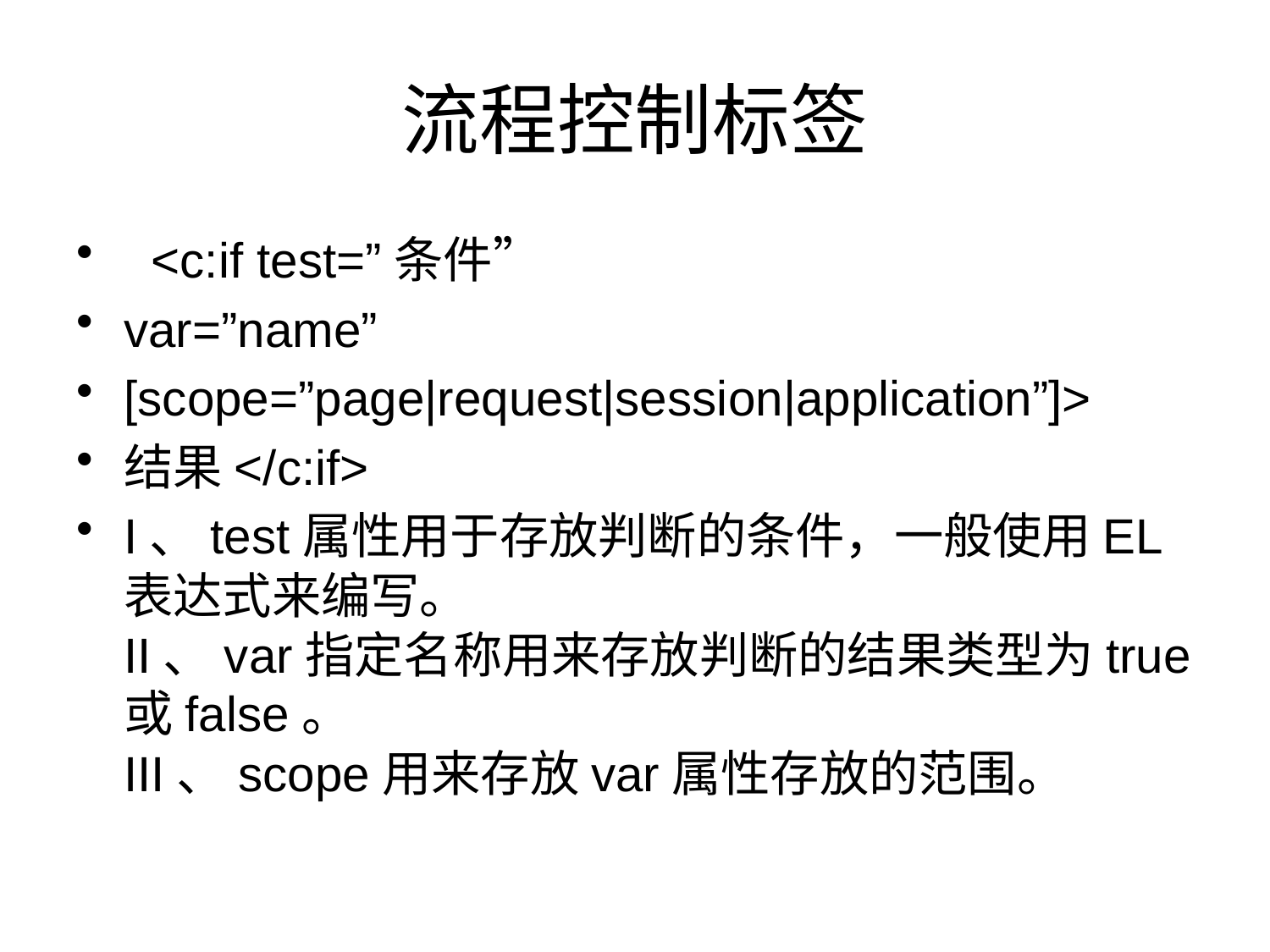

# 流程控制标签
  <c:if test=”条件”
var=”name”
[scope=”page|request|session|application”]>
结果</c:if>
I、test属性用于存放判断的条件，一般使用EL表达式来编写。
II、var指定名称用来存放判断的结果类型为true或false。
III、scope用来存放var属性存放的范围。